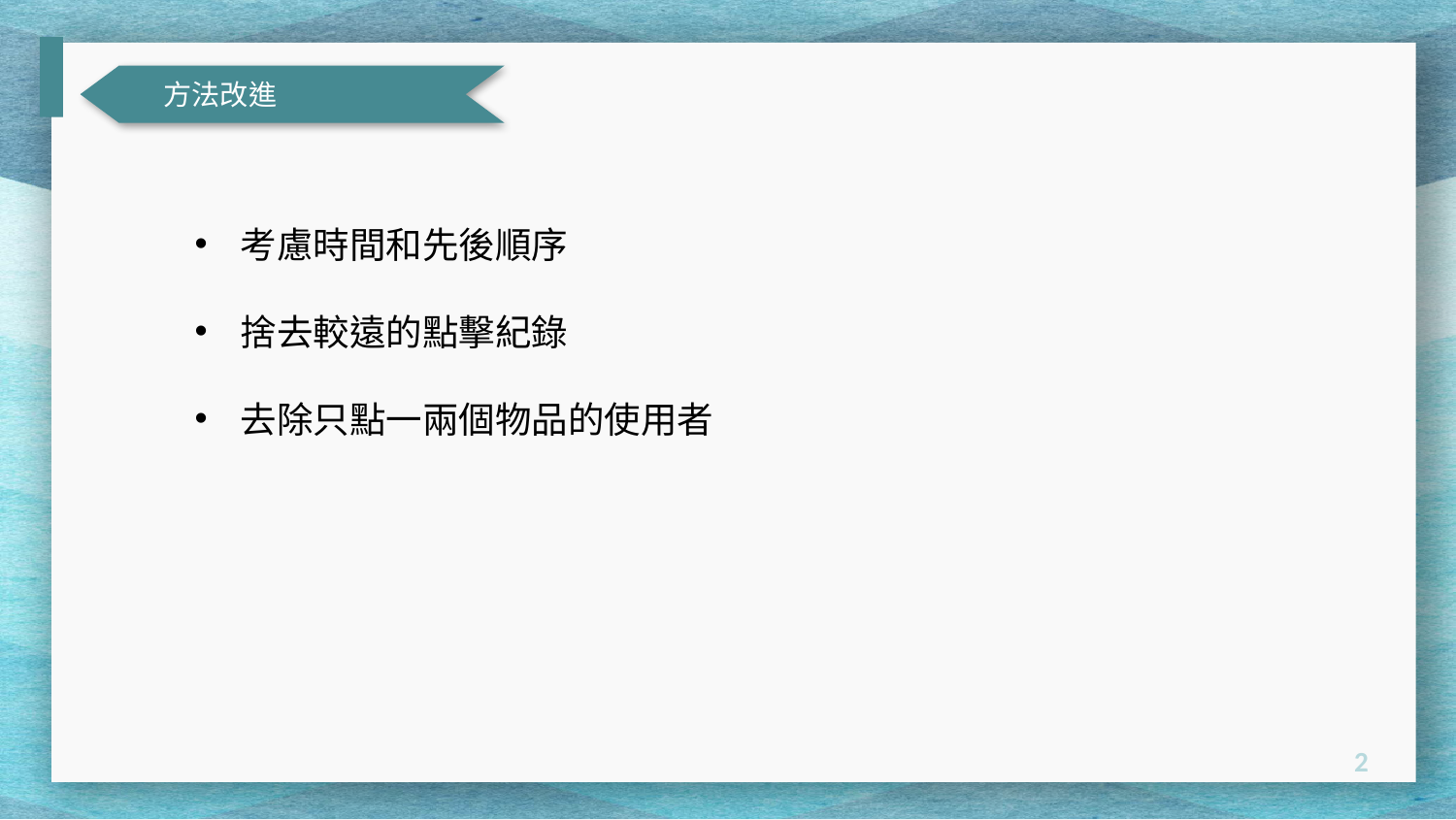

方法改進
考慮時間和先後順序

捨去較遠的點擊紀錄

去除只點一兩個物品的使用者
2